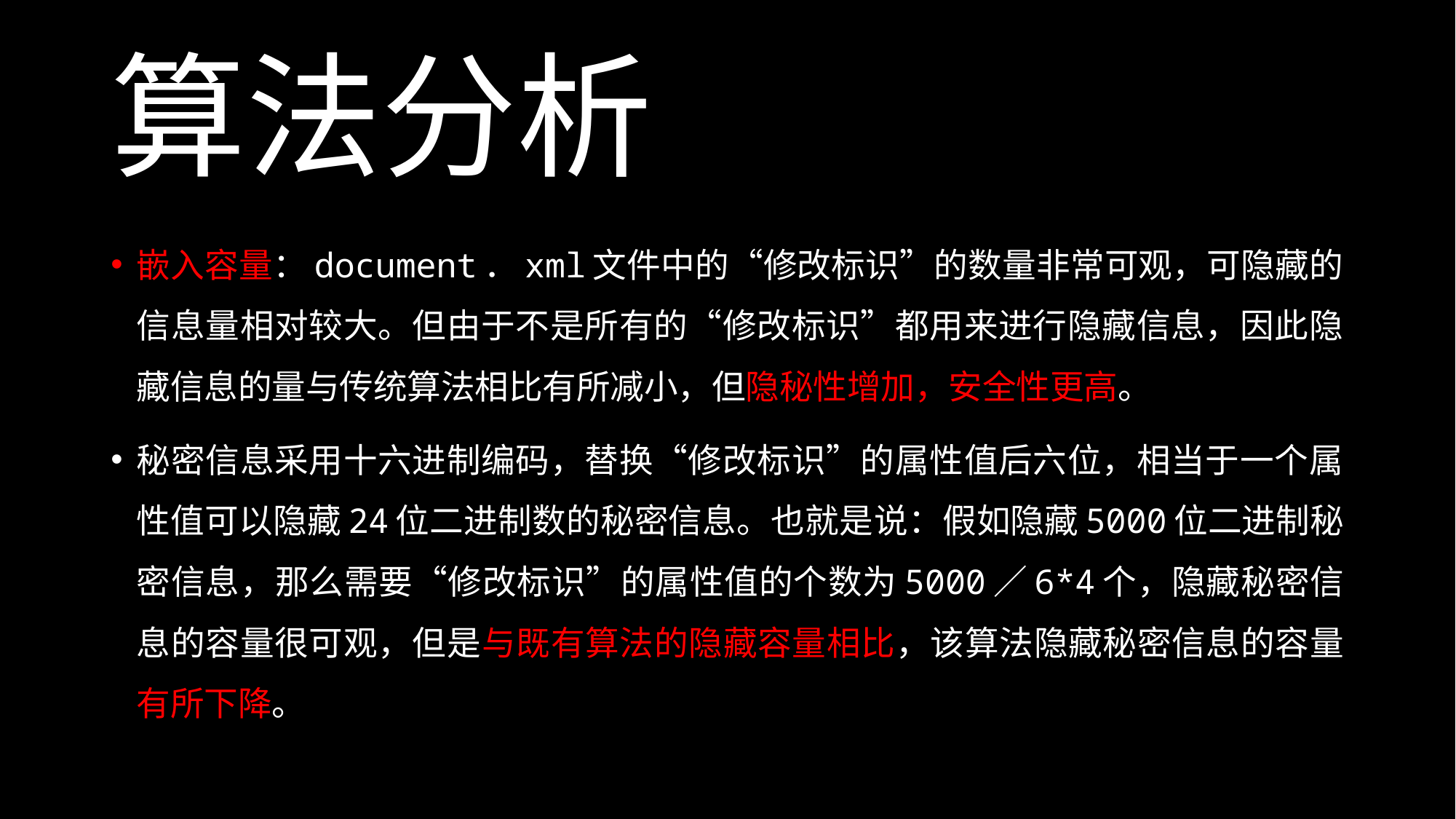

# 算法分析
嵌入容量：document．xml文件中的“修改标识”的数量非常可观，可隐藏的信息量相对较大。但由于不是所有的“修改标识”都用来进行隐藏信息，因此隐藏信息的量与传统算法相比有所减小，但隐秘性增加，安全性更高。
秘密信息采用十六进制编码，替换“修改标识”的属性值后六位，相当于一个属性值可以隐藏24位二进制数的秘密信息。也就是说：假如隐藏5000位二进制秘密信息，那么需要“修改标识”的属性值的个数为5000／6*4个，隐藏秘密信息的容量很可观，但是与既有算法的隐藏容量相比，该算法隐藏秘密信息的容量有所下降。